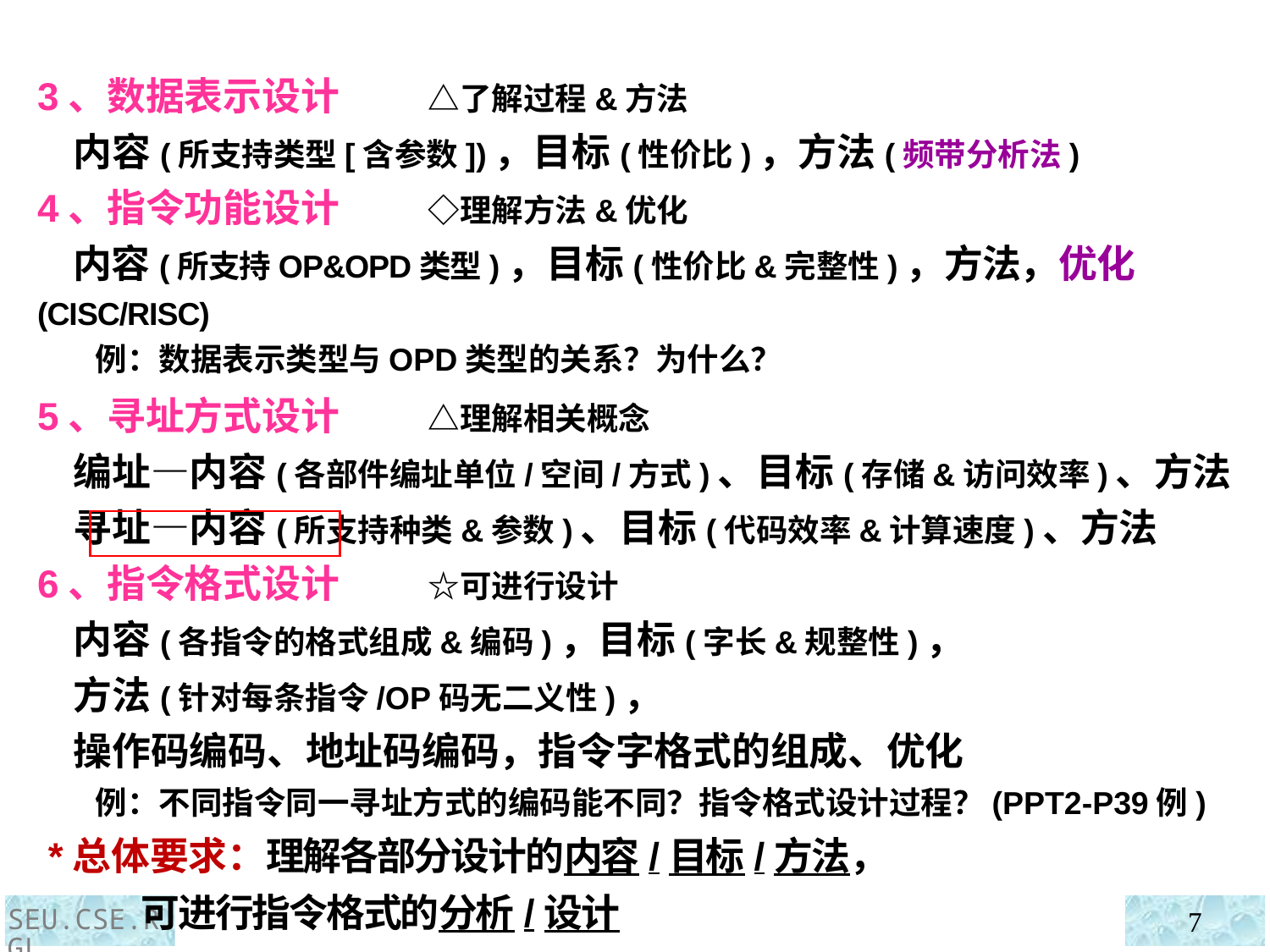

3、数据表示设计          △了解过程&方法
   内容(所支持类型[含参数])，目标(性价比)，方法(频带分析法)
4、指令功能设计          ◇理解方法&优化
   内容(所支持OP&OPD类型)，目标(性价比&完整性)，方法，优化(CISC/RISC)
       例：数据表示类型与OPD类型的关系？为什么？
5、寻址方式设计          △理解相关概念
   编址—内容(各部件编址单位/空间/方式)、目标(存储&访问效率)、方法
   寻址—内容(所支持种类&参数)、目标(代码效率&计算速度)、方法
6、指令格式设计          ☆可进行设计
   内容(各指令的格式组成&编码)，目标(字长&规整性)，
   方法(针对每条指令/OP码无二义性)，
   操作码编码、地址码编码，指令字格式的组成、优化
       例：不同指令同一寻址方式的编码能不同？指令格式设计过程？(PPT2-P39例)
 *总体要求：理解各部分设计的内容/目标/方法，
             可进行指令格式的分析/设计

SEU.CSE.RGL
7